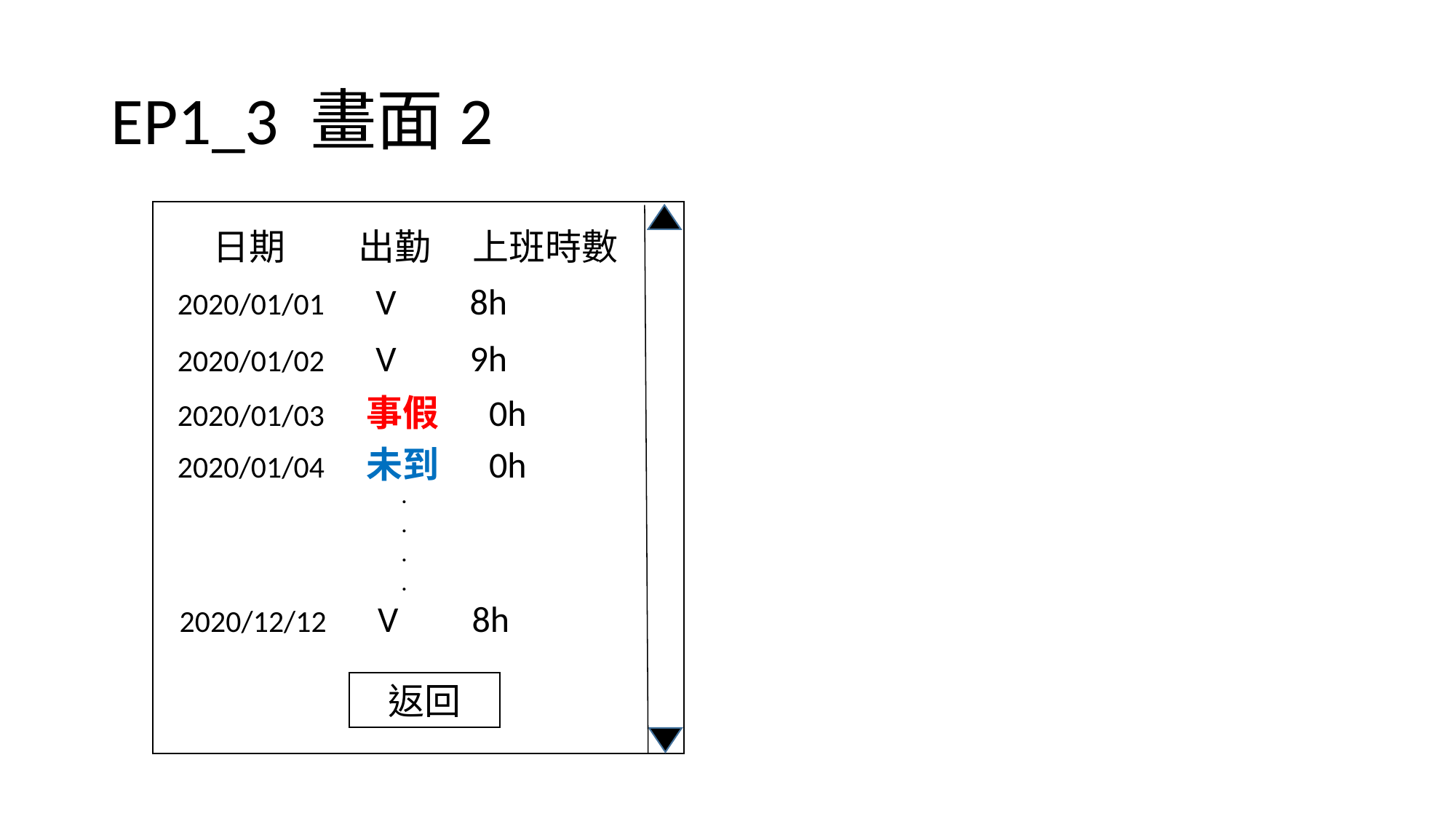

# EP1_3 畫面2

   日期         出勤     上班時數
  2020/01/01       V         8h
  2020/01/02       V         9h
  2020/01/03     事假     0h
  2020/01/04     未到     0h
.
.
.
.
  2020/12/12       V         8h
返回